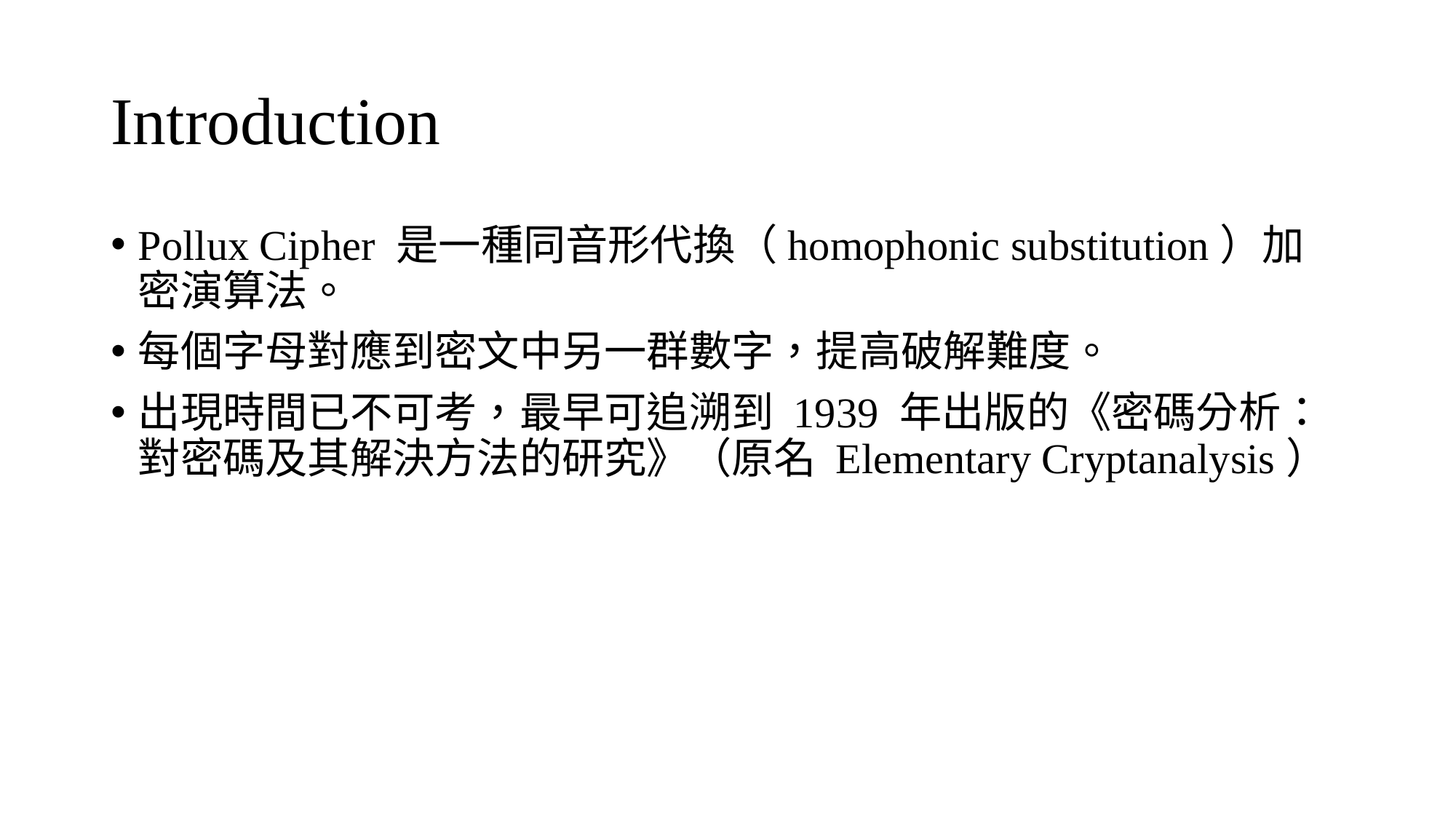

# Introduction
Pollux Cipher 是一種同音形代換（homophonic substitution）加密演算法。
每個字母對應到密文中另一群數字，提高破解難度。
出現時間已不可考，最早可追溯到 1939 年出版的《密碼分析：對密碼及其解決方法的研究》（原名 Elementary Cryptanalysis）